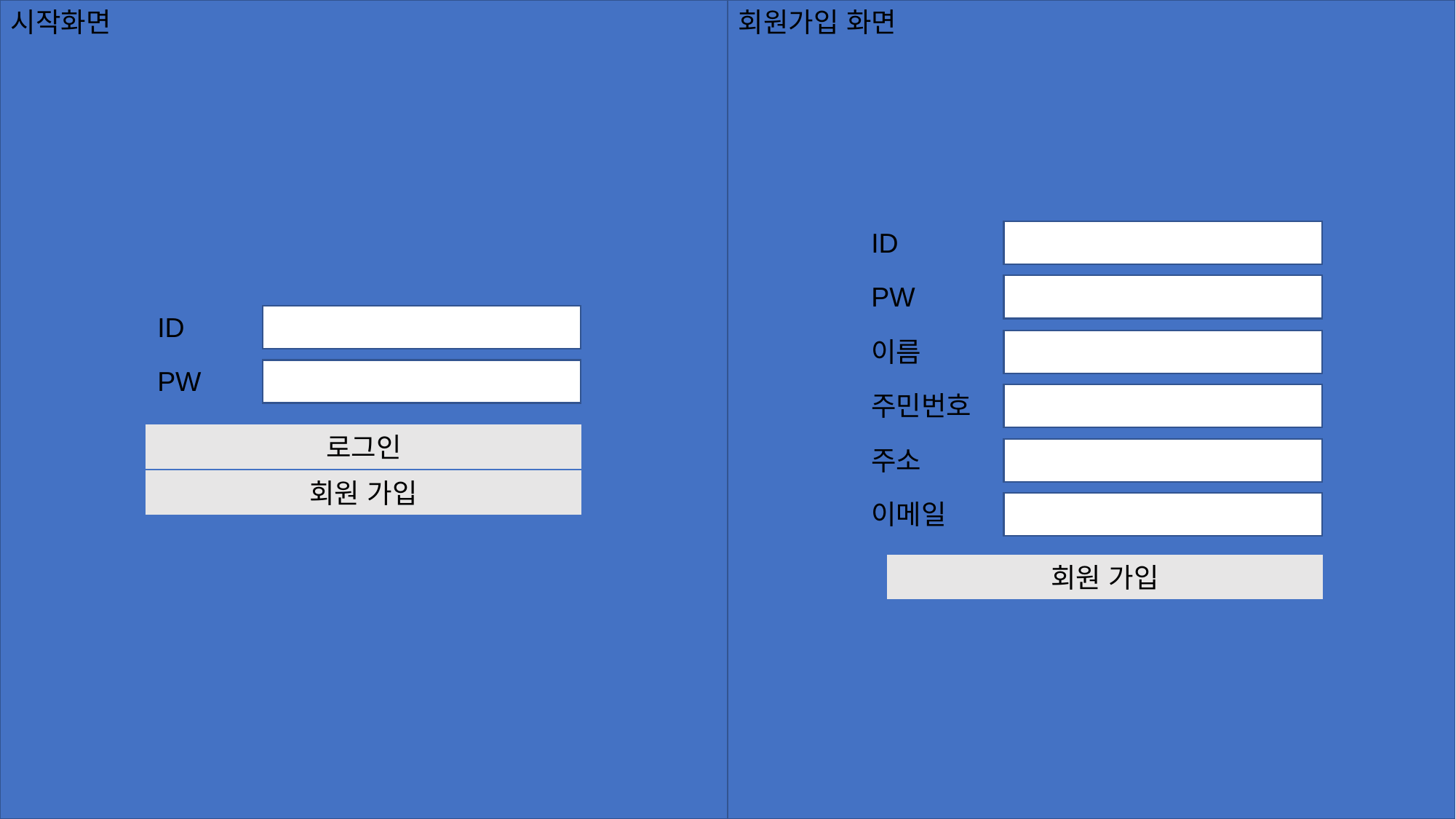

시작화면

회원가입 화면
ID

PW

이름

주민번호

주소

이메일

회원 가입
ID

PW

로그인
회원 가입